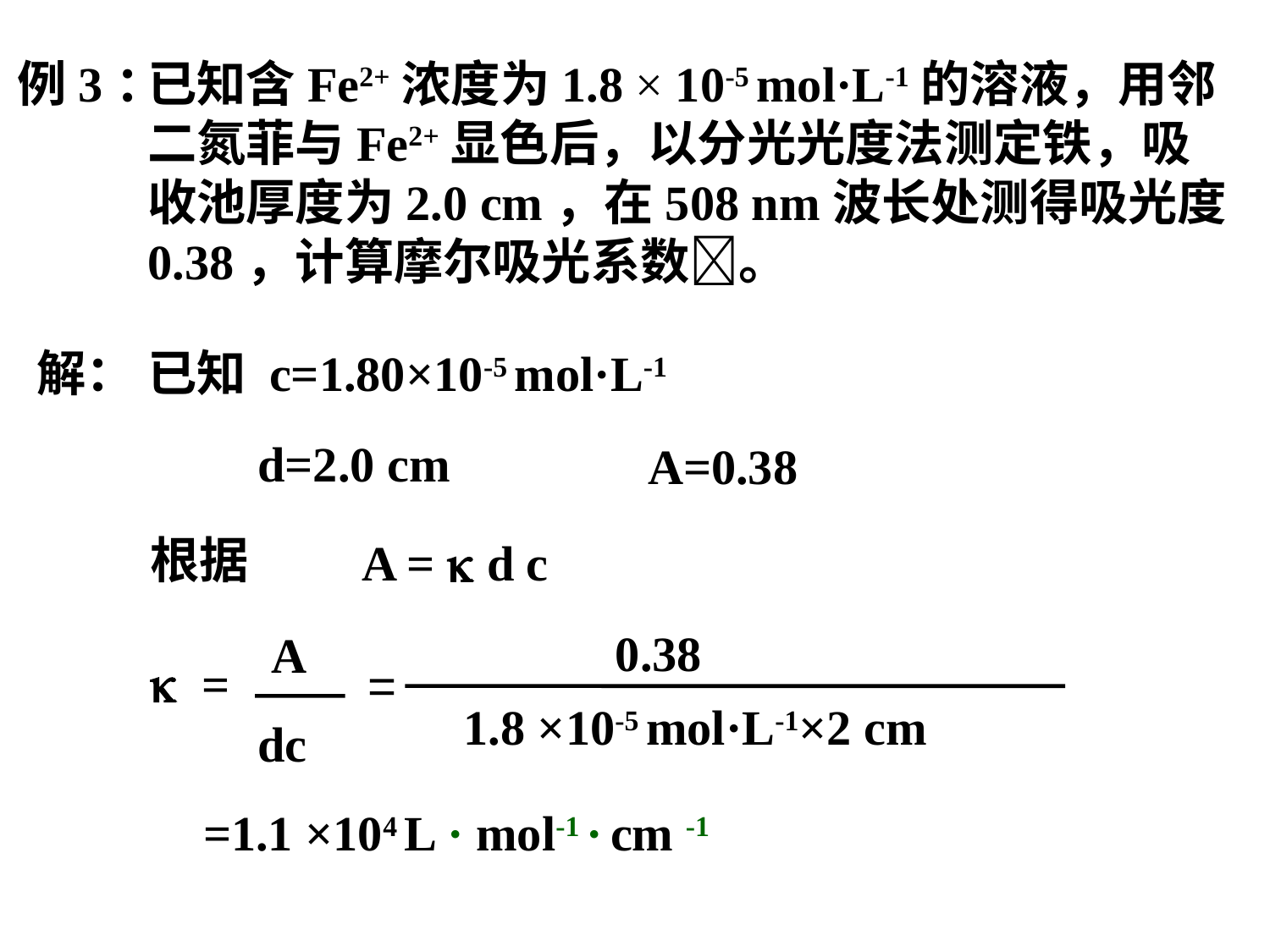

例3：
已知含Fe2+浓度为1.8 × 10-5 mol·L-1的溶液，用邻二氮菲与Fe2+显色后，以分光光度法测定铁，吸收池厚度为2.0 cm，在508 nm波长处测得吸光度0.38，计算摩尔吸光系数κ。
解：
已知 c=1.80×10-5 mol·L-1

d=2.0 cm
A=0.38
根据
A = κ d c
0.38
A
κ  =
=

1.8 ×10-5 mol·L-1×2 cm

dc
=1.1 ×104 L · mol-1 · cm -1